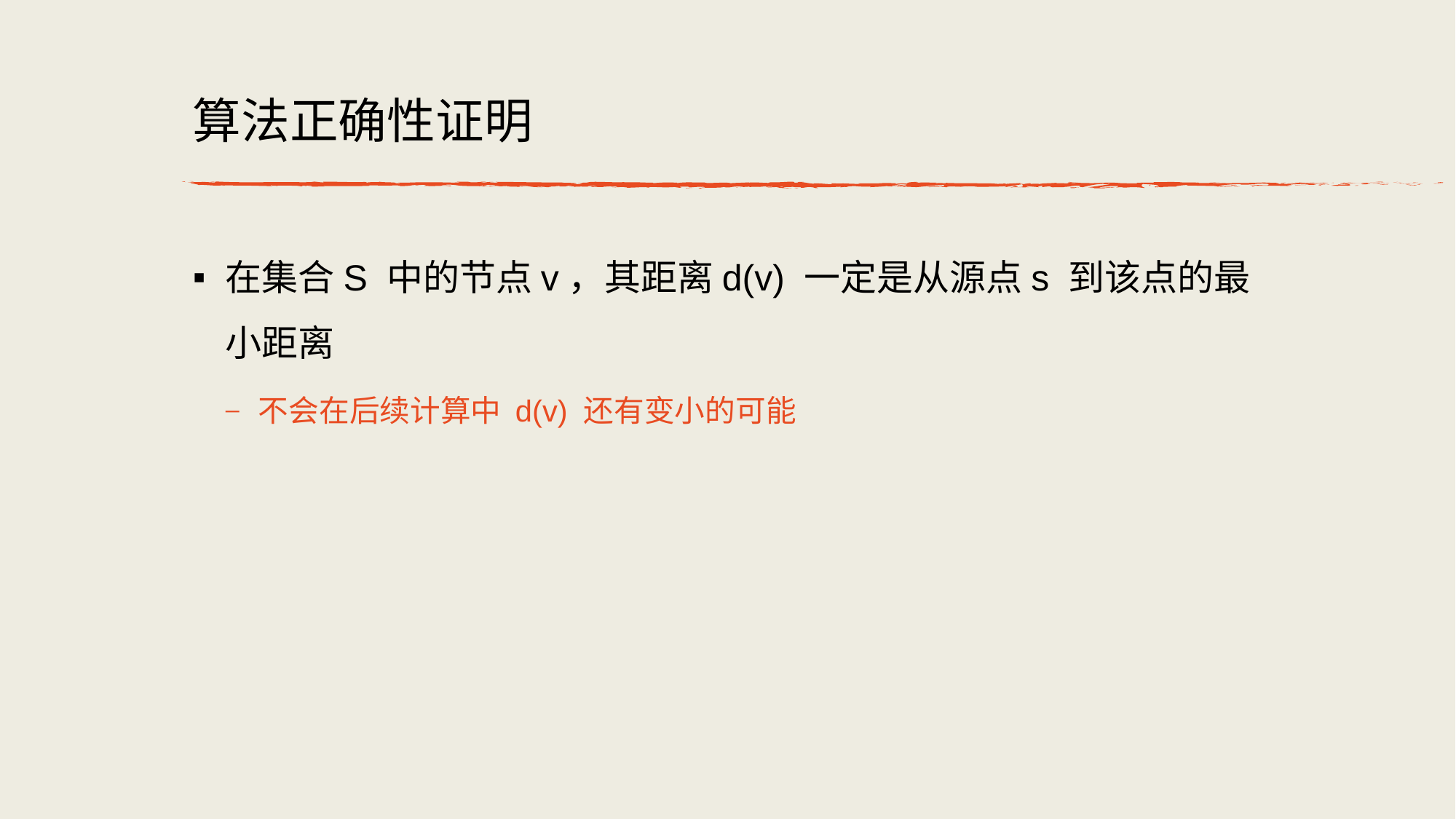

# 算法正确性证明
在集合S 中的节点v，其距离d(v) ⼀定是从源点s 到该点的最⼩距离
不会在后续计算中 d(v) 还有变小的可能